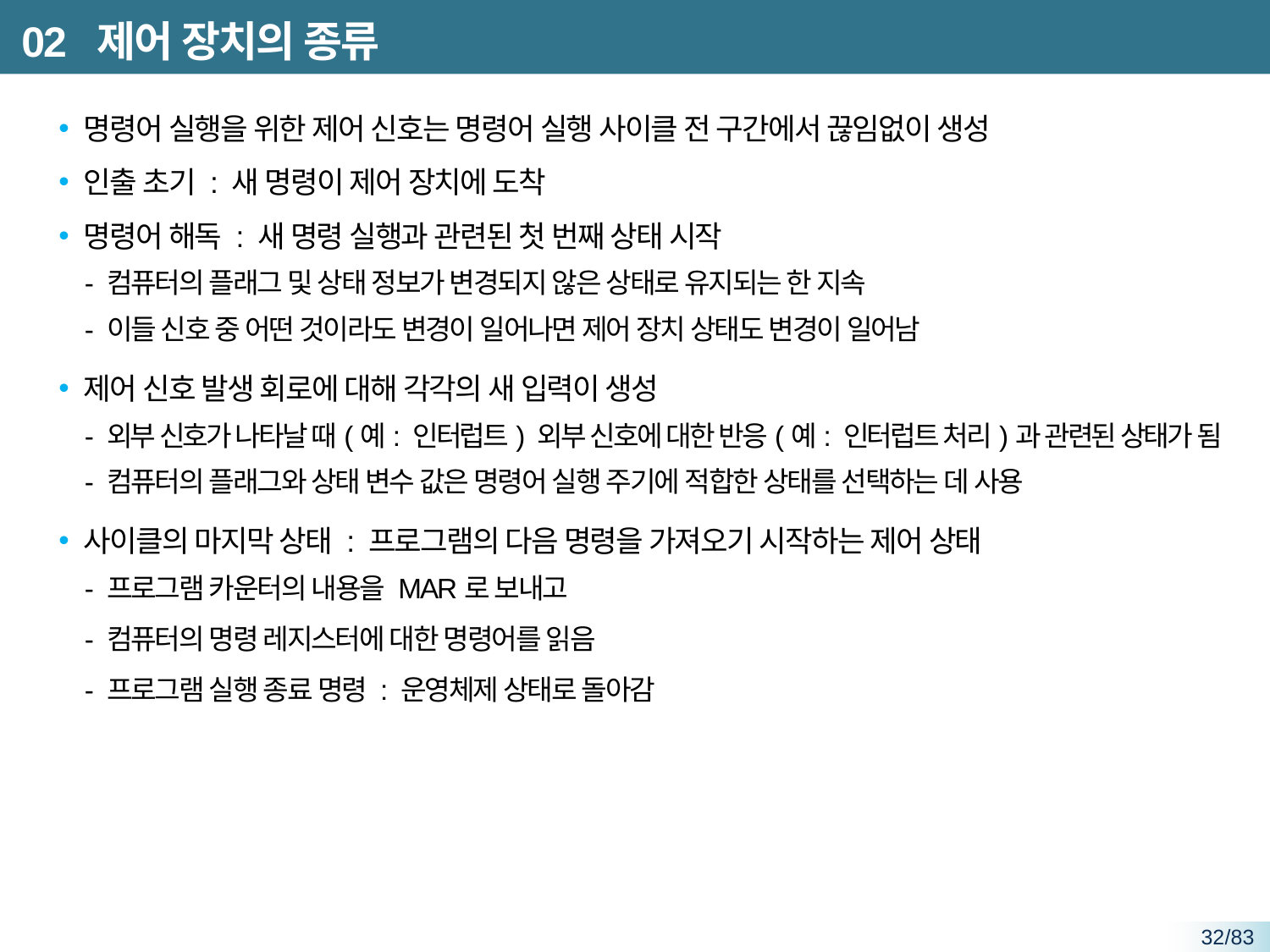

# 02  제어 장치의 종류
명령어 실행을 위한 제어 신호는 명령어 실행 사이클 전 구간에서 끊임없이 생성
인출 초기 : 새 명령이 제어 장치에 도착
명령어 해독 : 새 명령 실행과 관련된 첫 번째 상태 시작
- 컴퓨터의 플래그 및 상태 정보가 변경되지 않은 상태로 유지되는 한 지속
- 이들 신호 중 어떤 것이라도 변경이 일어나면 제어 장치 상태도 변경이 일어남
제어 신호 발생 회로에 대해 각각의 새 입력이 생성
- 외부 신호가 나타날 때(예: 인터럽트) 외부 신호에 대한 반응(예: 인터럽트 처리)과 관련된 상태가 됨
- 컴퓨터의 플래그와 상태 변수 값은 명령어 실행 주기에 적합한 상태를 선택하는 데 사용
사이클의 마지막 상태 : 프로그램의 다음 명령을 가져오기 시작하는 제어 상태
- 프로그램 카운터의 내용을 MAR로 보내고
- 컴퓨터의 명령 레지스터에 대한 명령어를 읽음
- 프로그램 실행 종료 명령 : 운영체제 상태로 돌아감